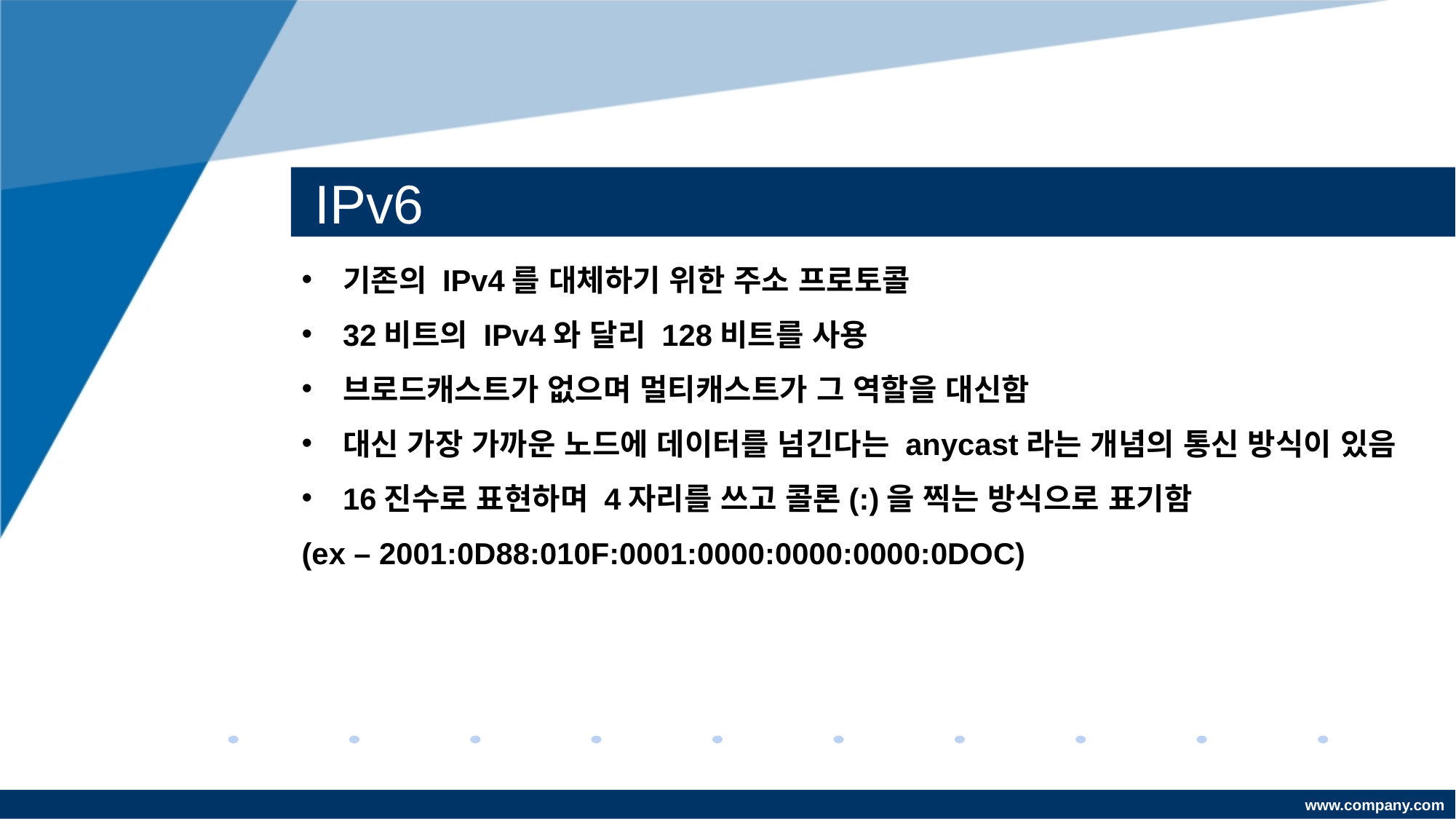

# IPv6
기존의 IPv4를 대체하기 위한 주소 프로토콜
32비트의 IPv4와 달리 128비트를 사용
브로드캐스트가 없으며 멀티캐스트가 그 역할을 대신함
대신 가장 가까운 노드에 데이터를 넘긴다는 anycast라는 개념의 통신 방식이 있음
16진수로 표현하며 4자리를 쓰고 콜론(:)을 찍는 방식으로 표기함
(ex – 2001:0D88:010F:0001:0000:0000:0000:0DOC)